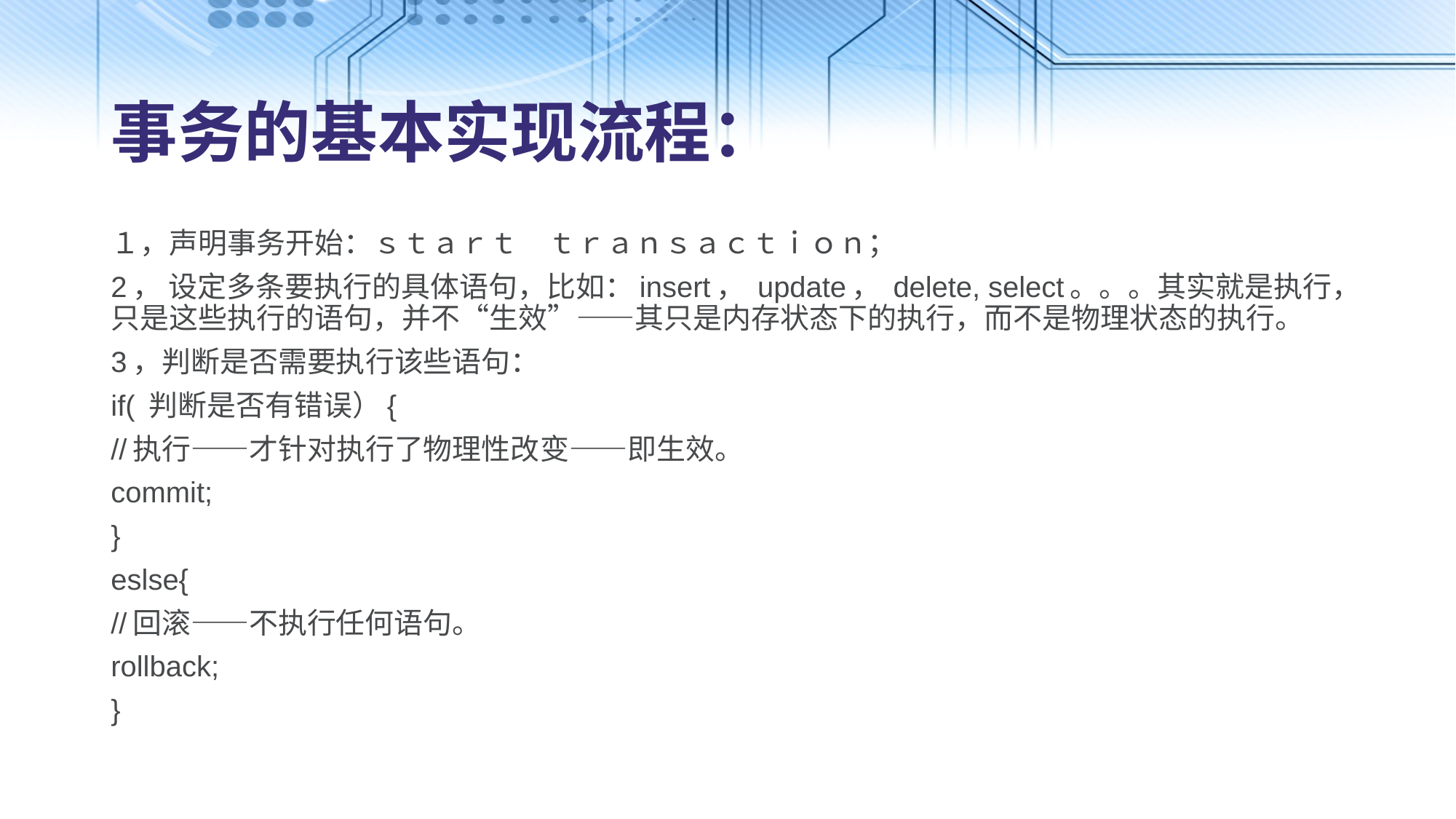

# 事务的基本实现流程：
１，声明事务开始：ｓｔａｒｔ　ｔｒａｎｓａｃｔｉｏｎ；
2， 设定多条要执行的具体语句，比如：insert， update， delete, select。。。其实就是执行，只是这些执行的语句，并不“生效”——其只是内存状态下的执行，而不是物理状态的执行。
3，判断是否需要执行该些语句：
if( 判断是否有错误）{
//执行——才针对执行了物理性改变——即生效。
commit;
}
eslse{
//回滚——不执行任何语句。
rollback;
}